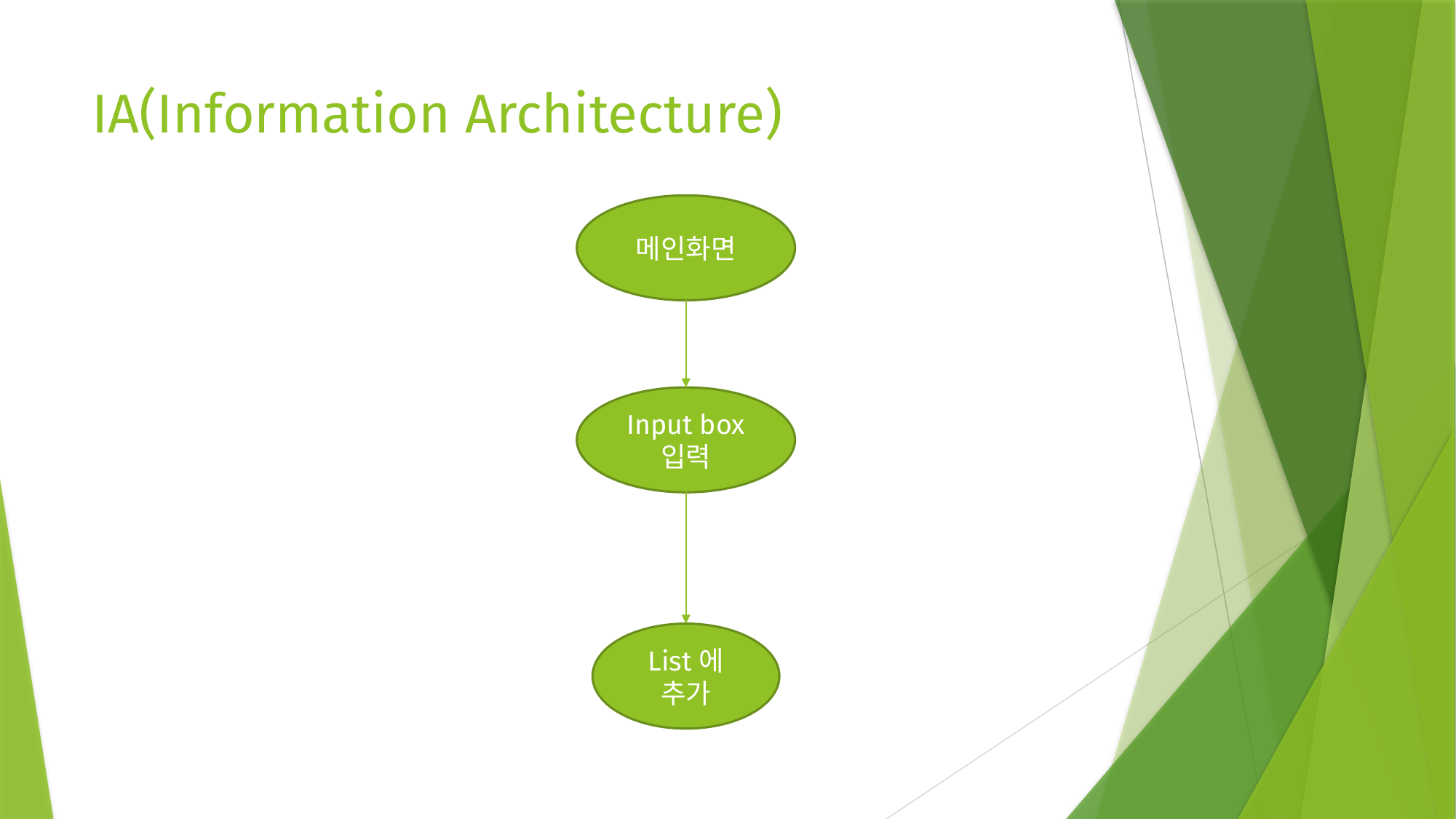

# IA(Information Architecture)
메인화면
Input box
입력
List에 추가